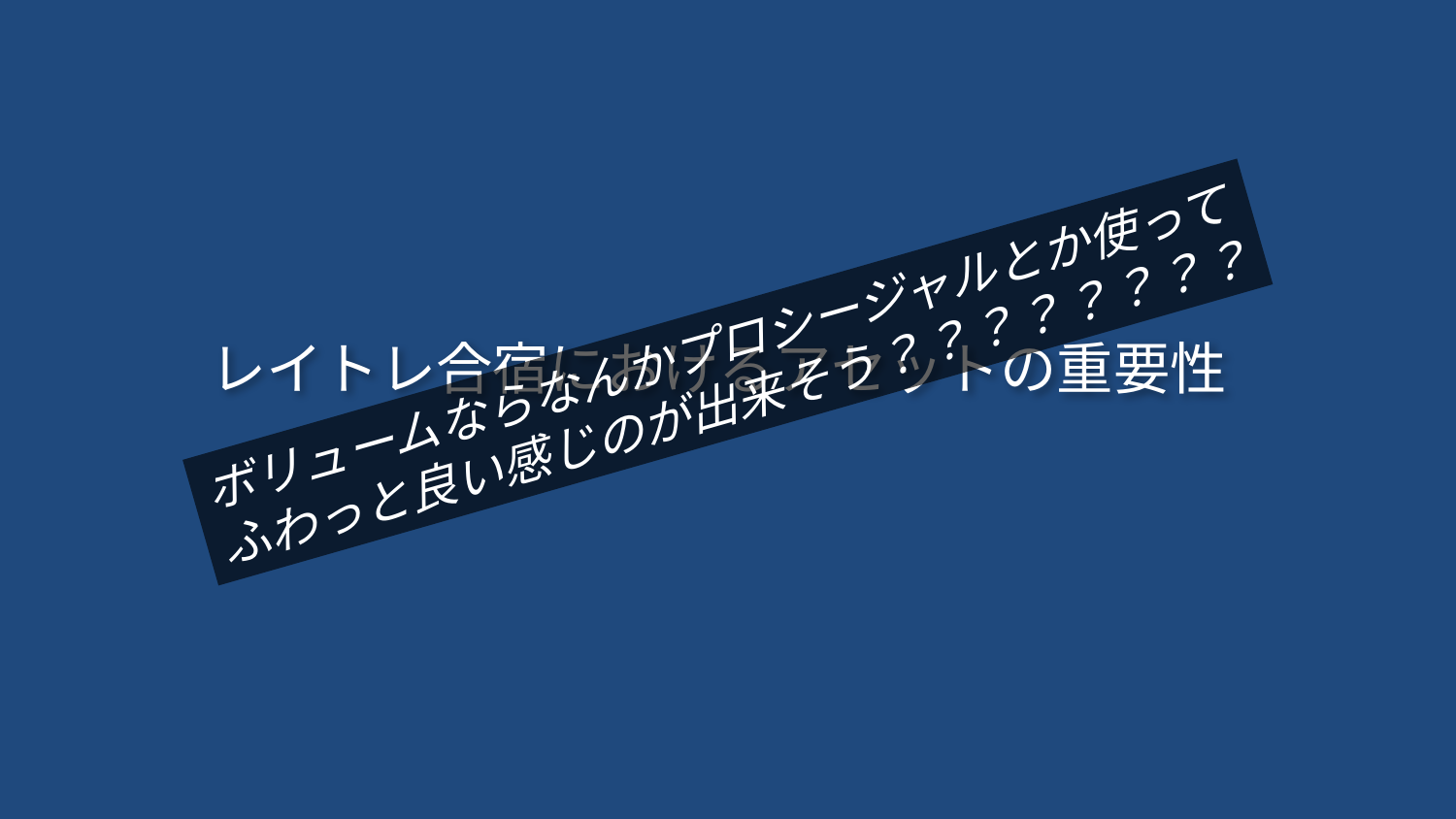

ボリュームならなんかプロシージャルとか使って
ふわっと良い感じのが出来そう？？？？？？？？
レイトレ合宿におけるアセットの重要性